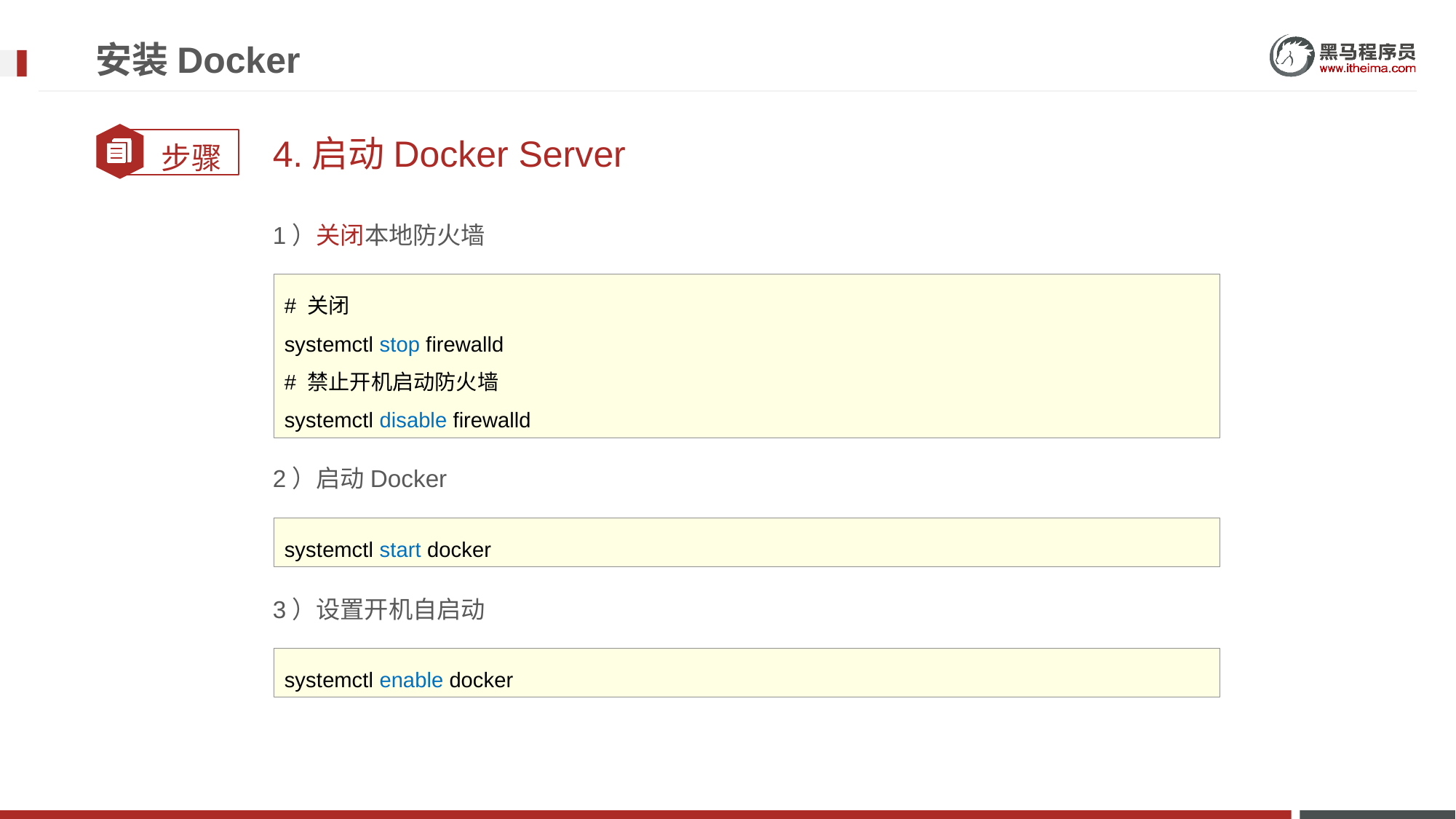

# 安装Docker
4.启动Docker Server
1）关闭本地防火墙
# 关闭
systemctl stop firewalld
# 禁止开机启动防火墙
systemctl disable firewalld
2）启动Docker
systemctl start docker
3）设置开机自启动
systemctl enable docker